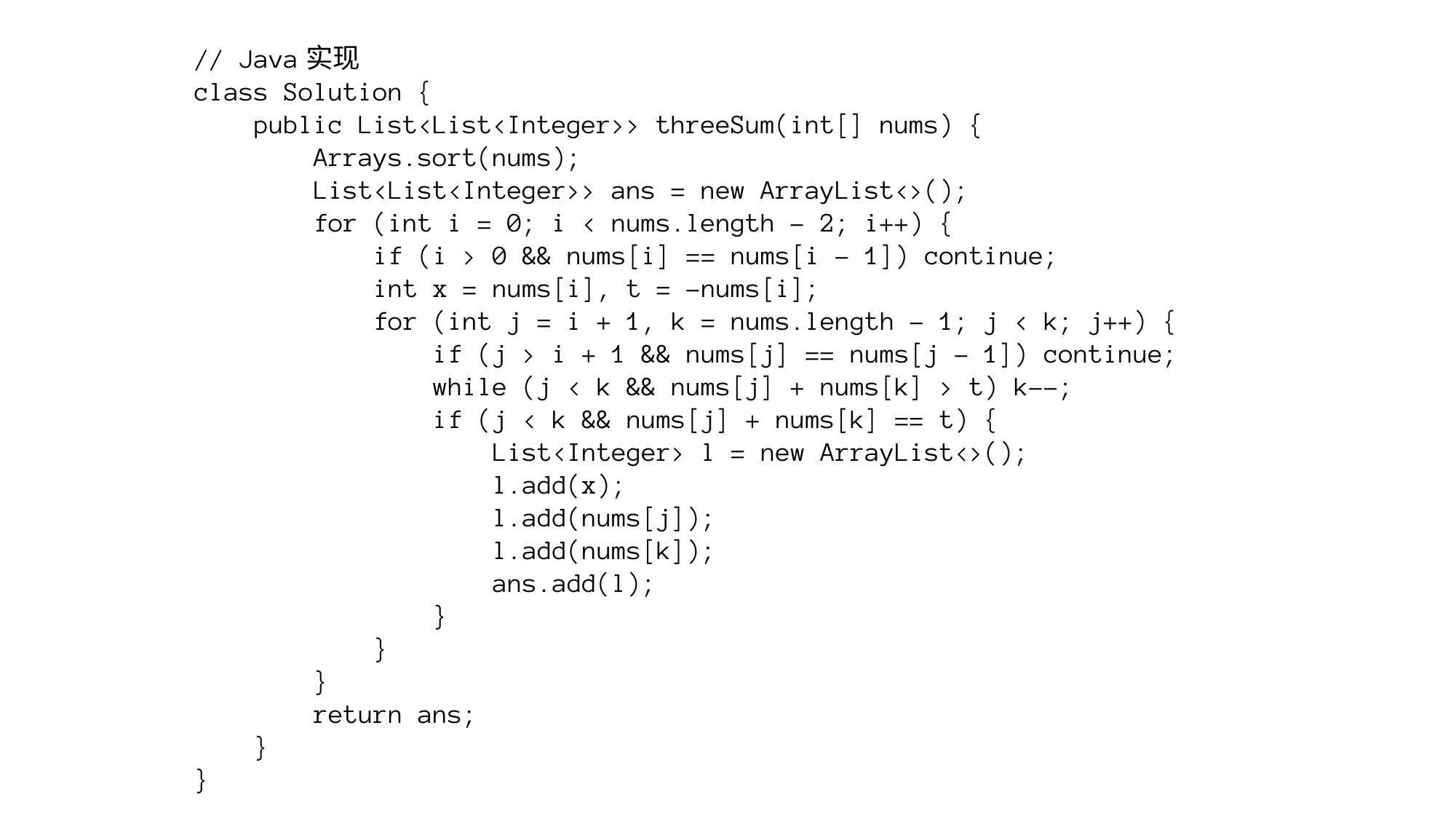

// Java实现
class Solution {
    public List<List<Integer>> threeSum(int[] nums) {
        Arrays.sort(nums);
        List<List<Integer>> ans = new ArrayList<>();
        for (int i = 0; i < nums.length - 2; i++) {
            if (i > 0 && nums[i] == nums[i - 1]) continue;
            int x = nums[i], t = -nums[i];
            for (int j = i + 1, k = nums.length - 1; j < k; j++) {
                if (j > i + 1 && nums[j] == nums[j - 1]) continue;
                while (j < k && nums[j] + nums[k] > t) k--;
                if (j < k && nums[j] + nums[k] == t) {
                    List<Integer> l = new ArrayList<>();
                    l.add(x);
                    l.add(nums[j]);
                    l.add(nums[k]);
                    ans.add(l);
                }
            }
        }
        return ans;
    }
}